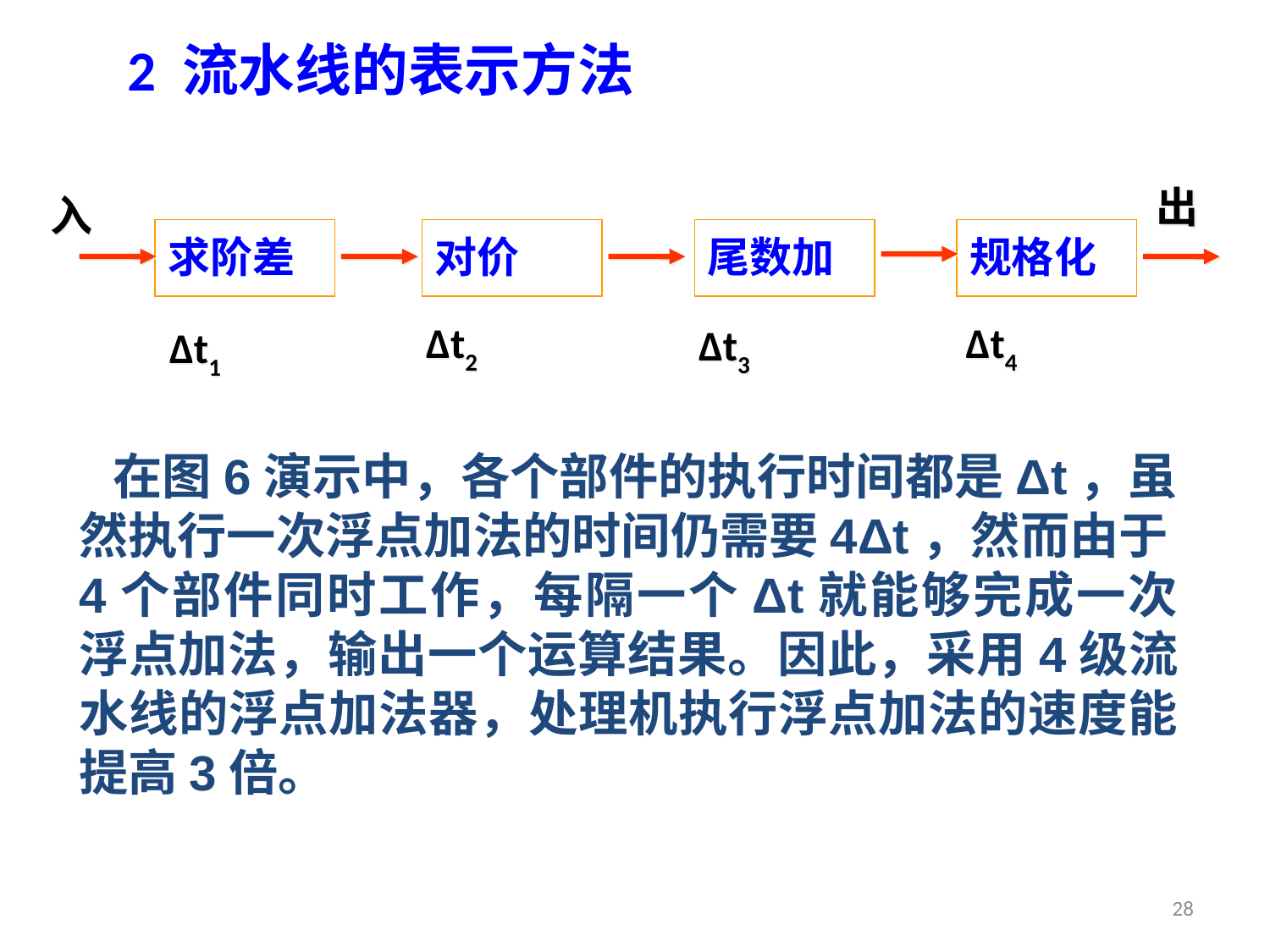

# 2 流水线的表示方法
出
入
求阶差
对价
尾数加
规格化

∆t2
∆t4
∆t3
∆t1
  在图6演示中，各个部件的执行时间都是Δt，虽然执行一次浮点加法的时间仍需要4Δt，然而由于4个部件同时工作，每隔一个Δt就能够完成一次浮点加法，输出一个运算结果。因此，采用4级流水线的浮点加法器，处理机执行浮点加法的速度能提高3倍。
28